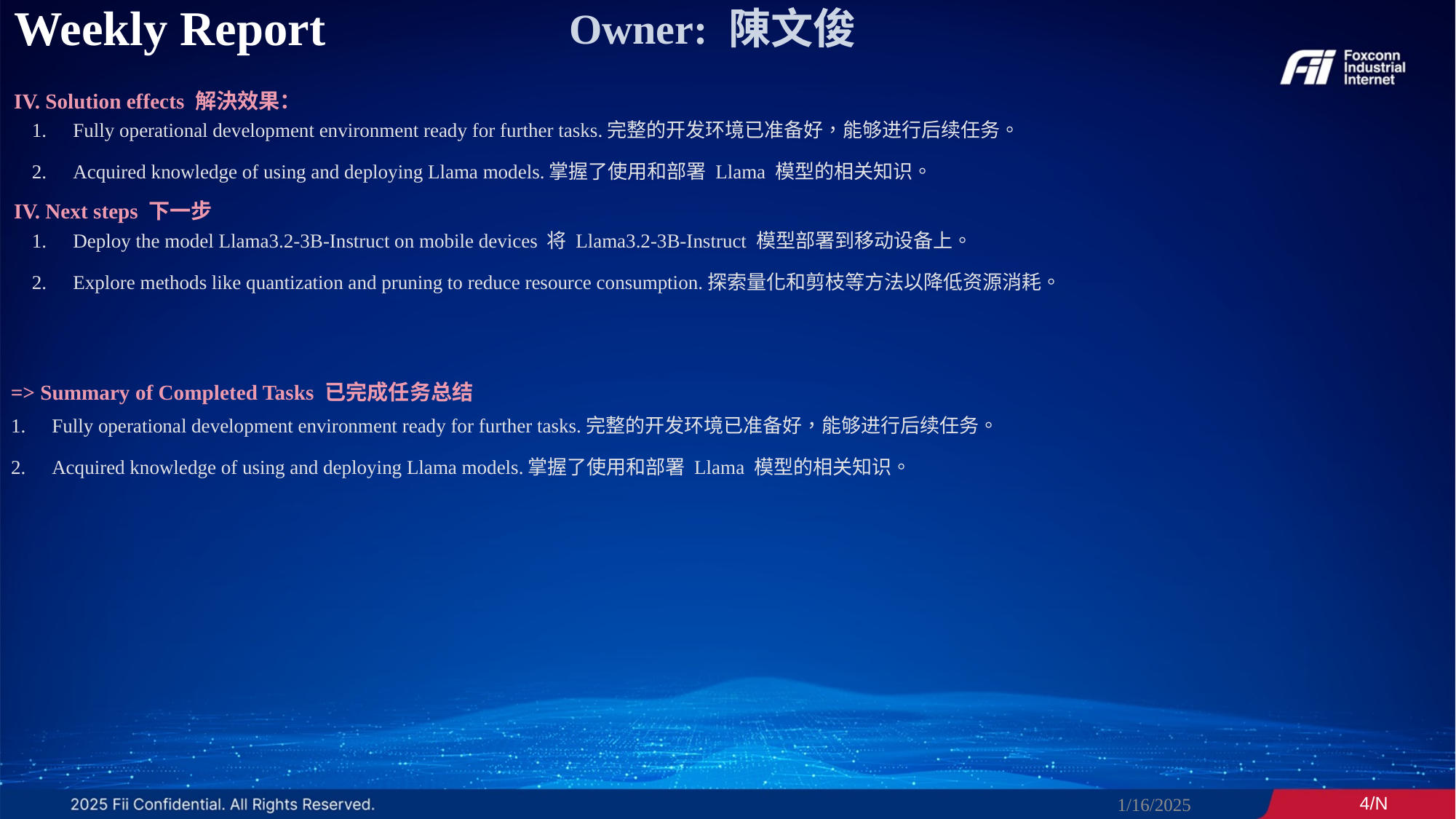

# Weekly Report
Owner: 陳文俊
IV. Solution effects 解決效果：
Fully operational development environment ready for further tasks.完整的开发环境已准备好，能够进行后续任务。
Acquired knowledge of using and deploying Llama models.掌握了使用和部署 Llama 模型的相关知识。
IV. Next steps 下一步
Deploy the model Llama3.2-3B-Instruct on mobile devices 将 Llama3.2-3B-Instruct 模型部署到移动设备上。
Explore methods like quantization and pruning to reduce resource consumption.探索量化和剪枝等方法以降低资源消耗。
=> Summary of Completed Tasks 已完成任务总结
Fully operational development environment ready for further tasks.完整的开发环境已准备好，能够进行后续任务。
Acquired knowledge of using and deploying Llama models.掌握了使用和部署 Llama 模型的相关知识。
1/16/2025